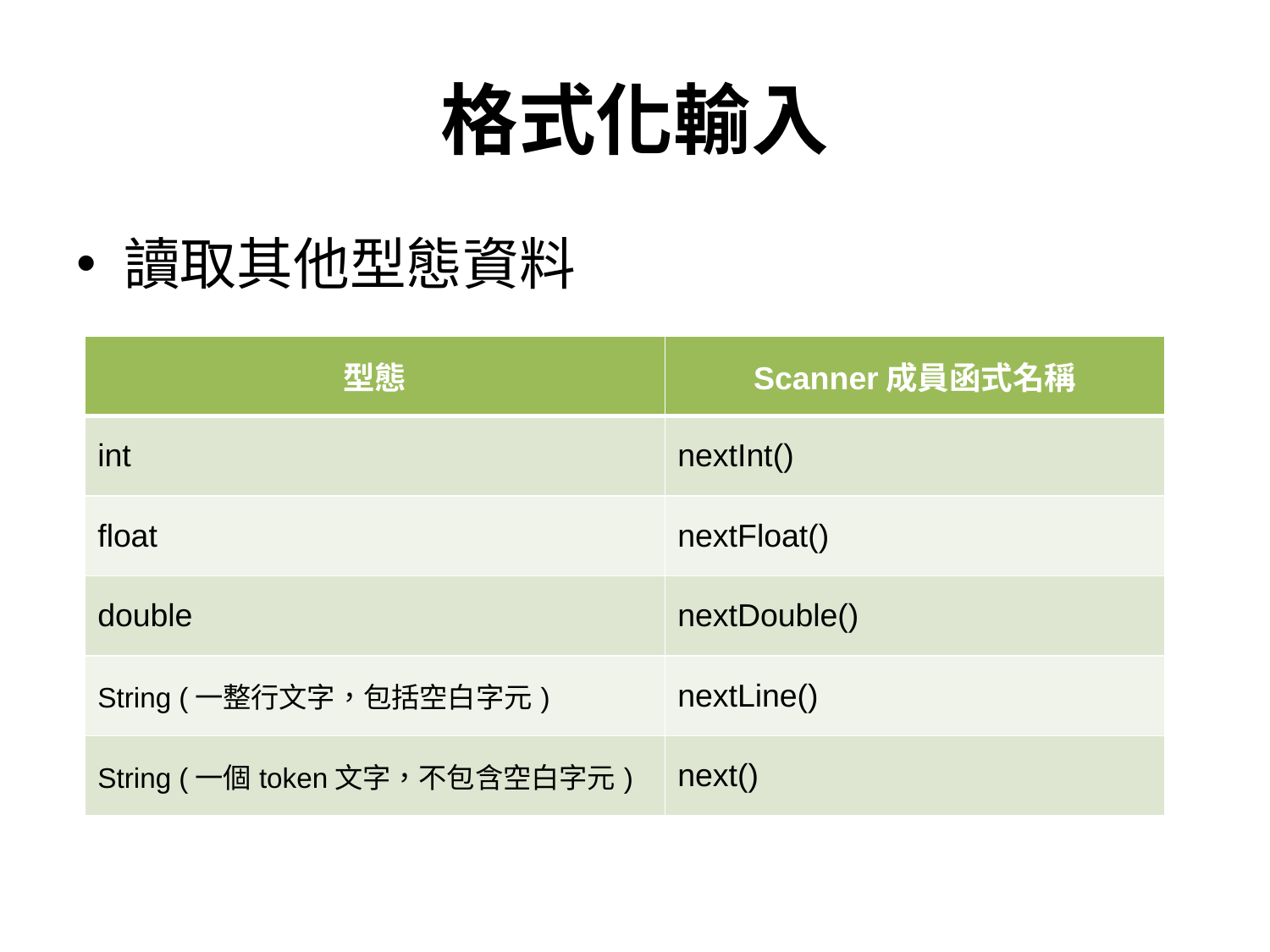

# 格式化輸入
讀取其他型態資料
| 型態 | Scanner成員函式名稱 |
| --- | --- |
| int | nextInt() |
| float | nextFloat() |
| double | nextDouble() |
| String (一整行文字，包括空白字元) | nextLine() |
| String (一個token文字，不包含空白字元) | next() |